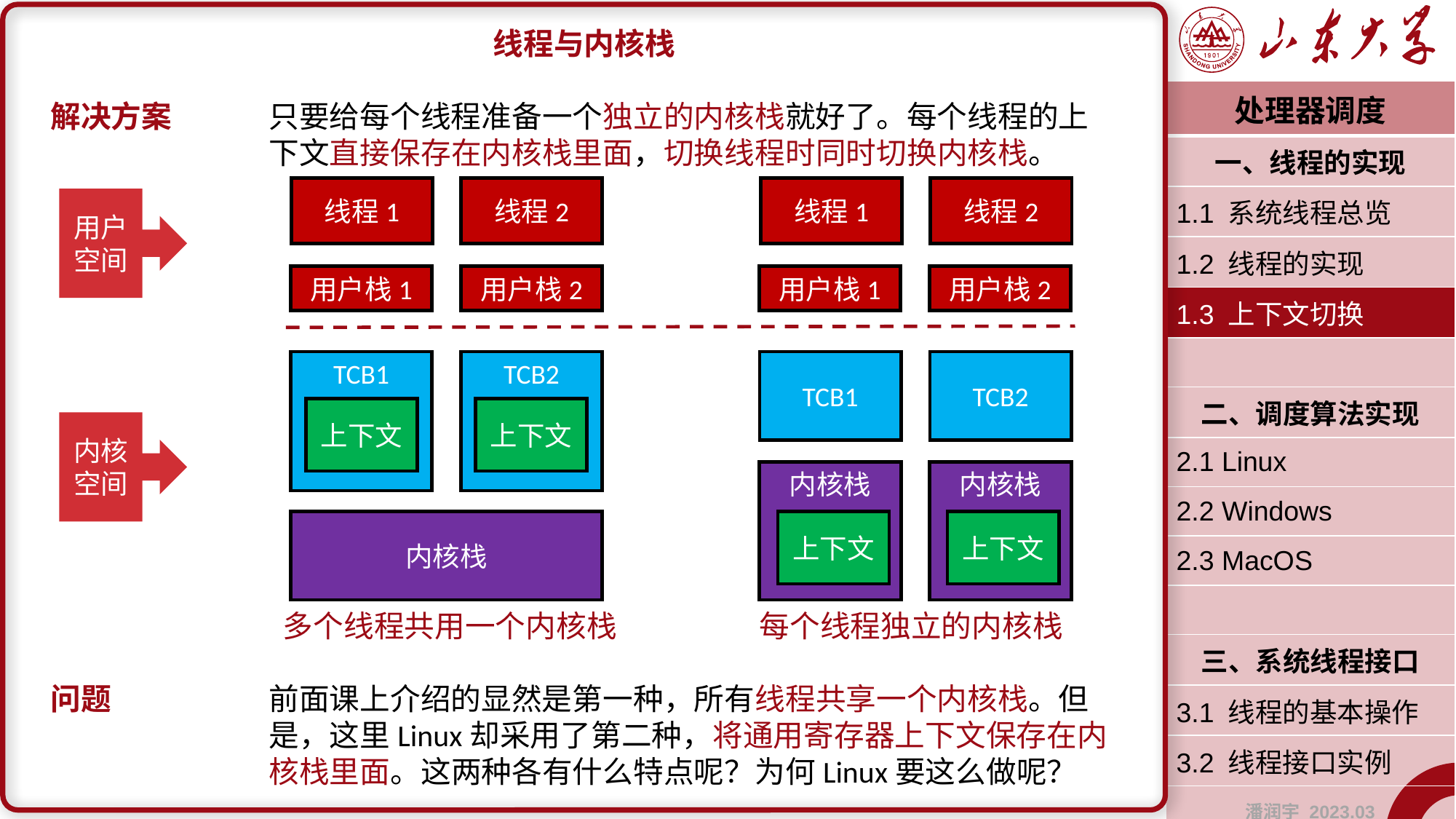

线程与内核栈

解决方案	只要给每个线程准备一个独立的内核栈就好了。每个线程的上		下文直接保存在内核栈里面，切换线程时同时切换内核栈。

		 多个线程共用一个内核栈	        每个线程独立的内核栈

问题		前面课上介绍的显然是第一种，所有线程共享一个内核栈。但		是，这里Linux却采用了第二种，将通用寄存器上下文保存在内		核栈里面。这两种各有什么特点呢？为何Linux要这么做呢？
| 处理器调度 |
| --- |
| 一、线程的实现 |
| 1.1 系统线程总览 |
| 1.2 线程的实现 |
| 1.3 上下文切换 |
|  |
| 二、调度算法实现 |
| 2.1 Linux |
| 2.2 Windows |
| 2.3 MacOS |
|  |
| 三、系统线程接口 |
| 3.1 线程的基本操作 |
| 3.2 线程接口实例 |
| 潘润宇 2023.03 |
线程1
线程2
线程1
线程2
用户空间
用户栈1
用户栈2
用户栈1
用户栈2
TCB1
TCB2
TCB1
TCB2
上下文
上下文
内核空间
内核栈
内核栈
内核栈
上下文
上下文